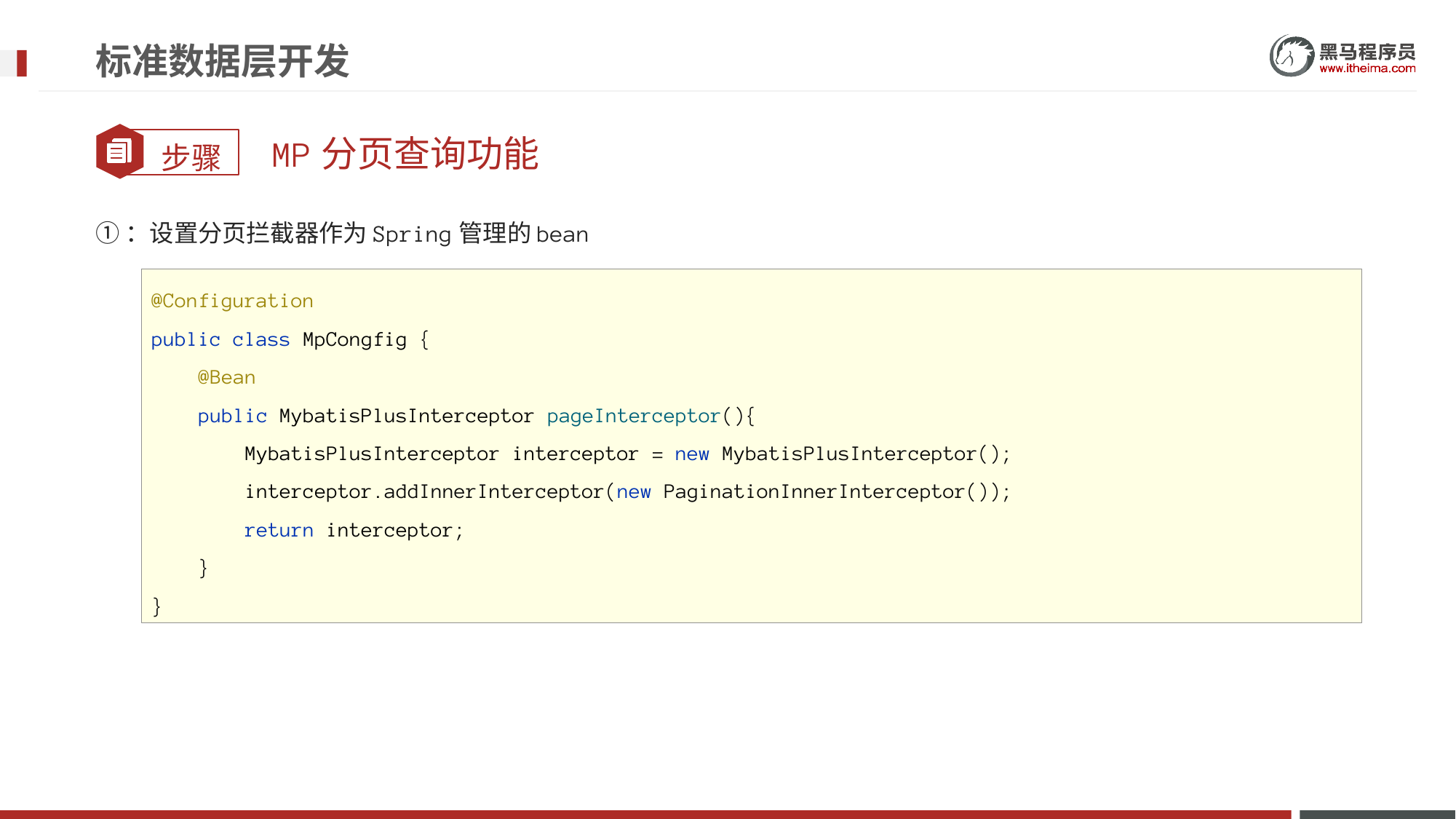

# 标准数据层开发
MP分页查询功能
①：设置分页拦截器作为Spring管理的bean

@Configuration
public class MpCongfig {
    @Bean
    public MybatisPlusInterceptor pageInterceptor(){
        MybatisPlusInterceptor interceptor = new MybatisPlusInterceptor();
        interceptor.addInnerInterceptor(new PaginationInnerInterceptor());
        return interceptor;
    }
}